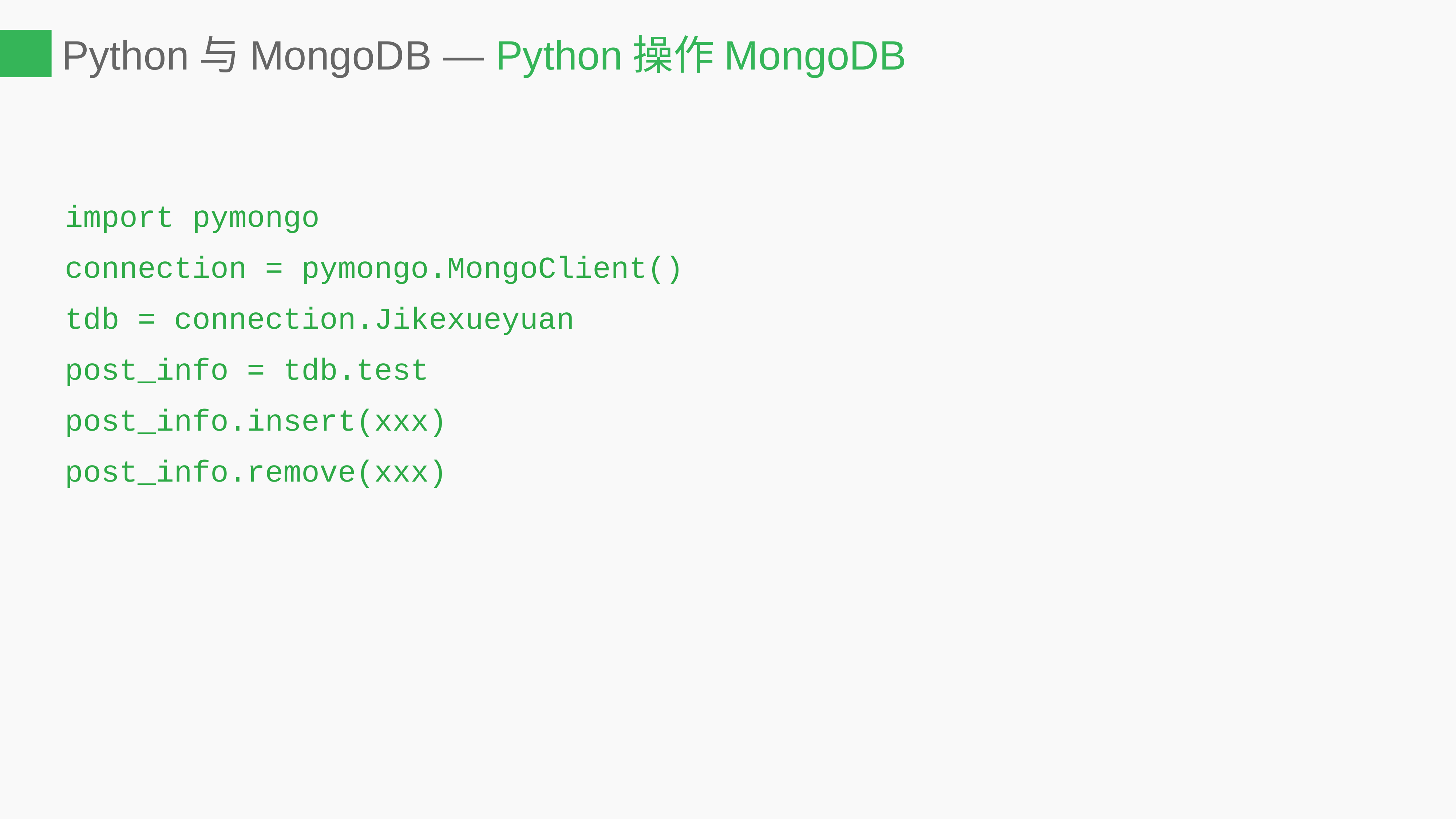

# Python与MongoDB — Python操作MongoDB
import pymongo
connection = pymongo.MongoClient()
tdb = connection.Jikexueyuan
post_info = tdb.test
post_info.insert(xxx)
post_info.remove(xxx)